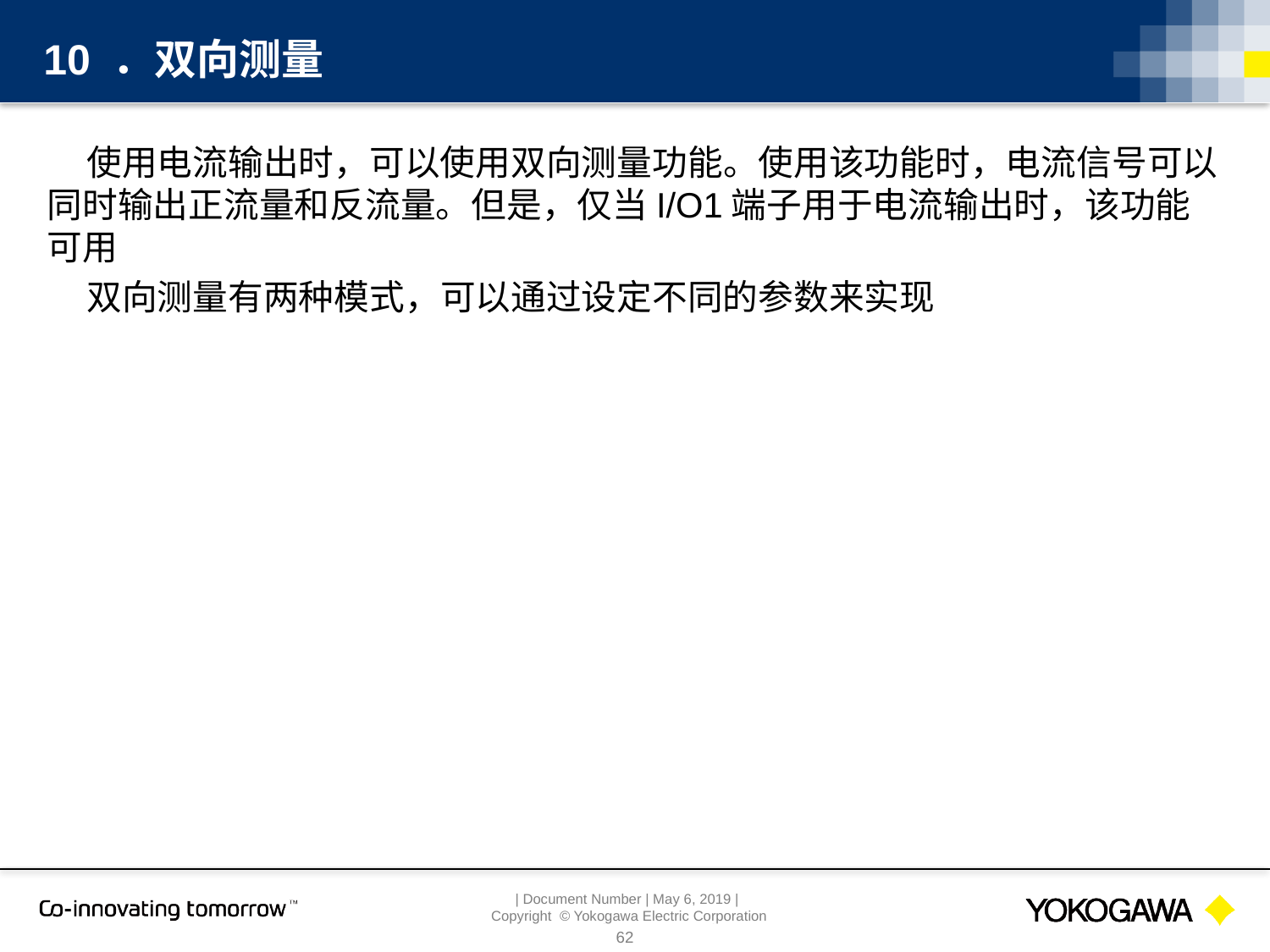

10 ．双向测量

    使用电流输出时，可以使用双向测量功能。使用该功能时，电流信号可以同时输出正流量和反流量。但是，仅当I/O1端子用于电流输出时，该功能可用
    双向测量有两种模式，可以通过设定不同的参数来实现